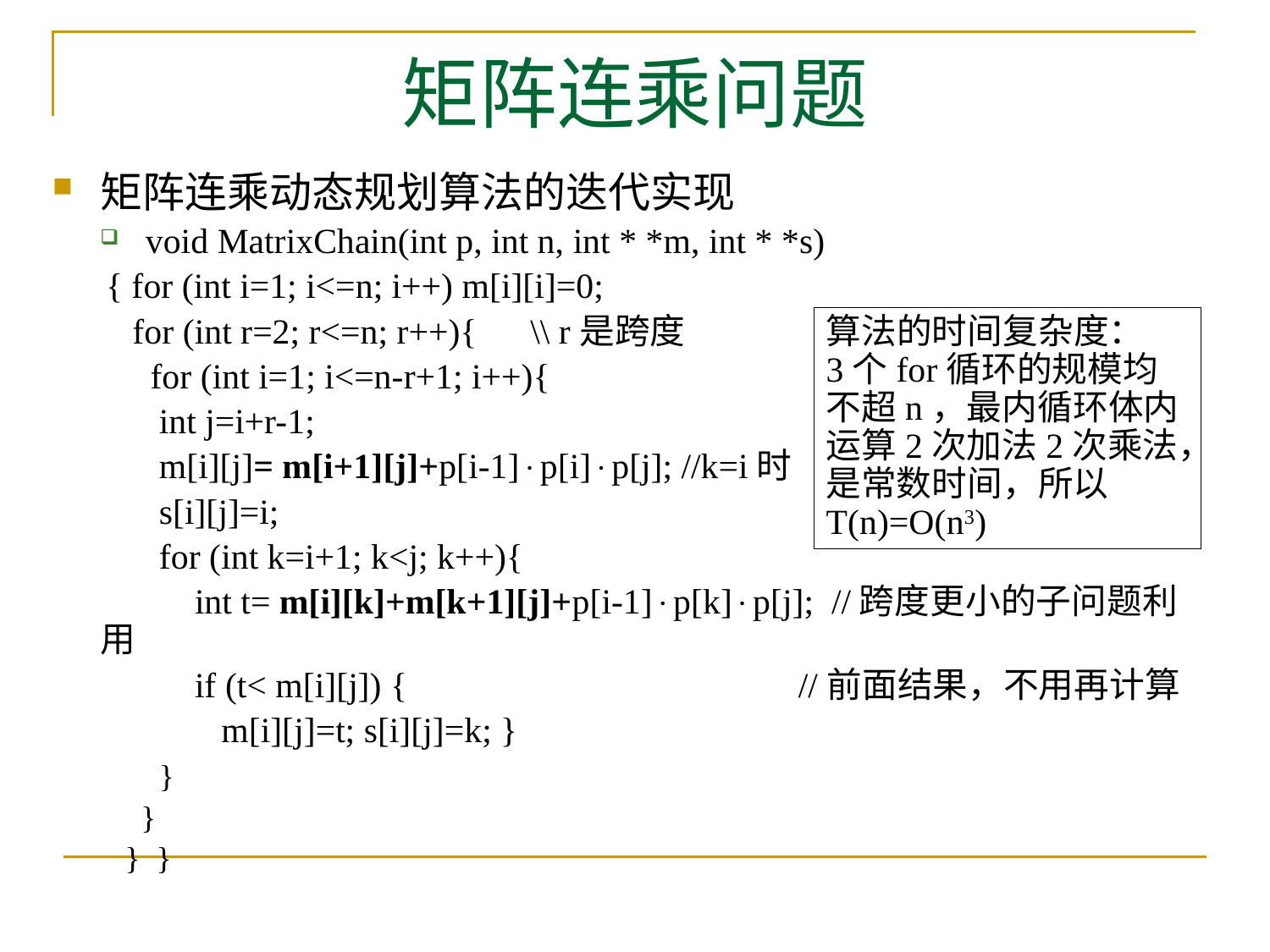

# 矩阵连乘问题
矩阵连乘动态规划算法的迭代实现
void MatrixChain(int p, int n, int * *m, int * *s)
      { for (int i=1; i<=n; i++) m[i][i]=0;
         for (int r=2; r<=n; r++){      \\ r是跨度
           for (int i=1; i<=n-r+1; i++){
            int j=i+r-1;
            m[i][j]= m[i+1][j]+p[i-1]⋅p[i]⋅p[j]; //k=i时
            s[i][j]=i;
            for (int k=i+1; k<j; k++){
                int t= m[i][k]+m[k+1][j]+p[i-1]⋅p[k]⋅p[j];  //跨度更小的子问题利用
                if (t< m[i][j]) {                                            //前面结果，不用再计算
                   m[i][j]=t; s[i][j]=k; }
            }
           }
         }  }
算法的时间复杂度：
3个for循环的规模均不超n，最内循环体内运算2次加法2次乘法，是常数时间，所以
T(n)=O(n3)